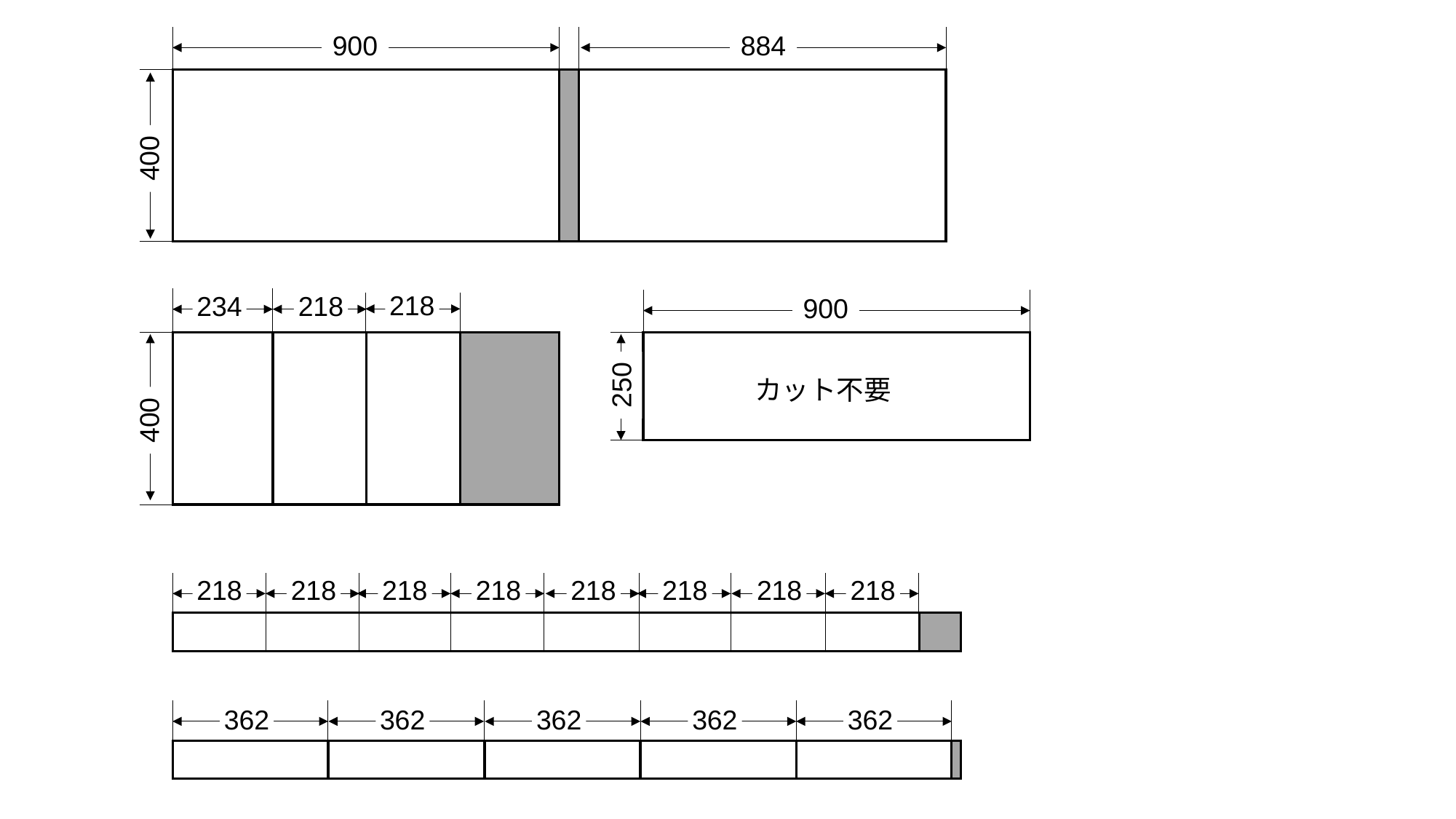

900
884

400
218
234
218
900

250
カット不要

400
218
218
218
218
218
218
218
218

362
362
362
362
362